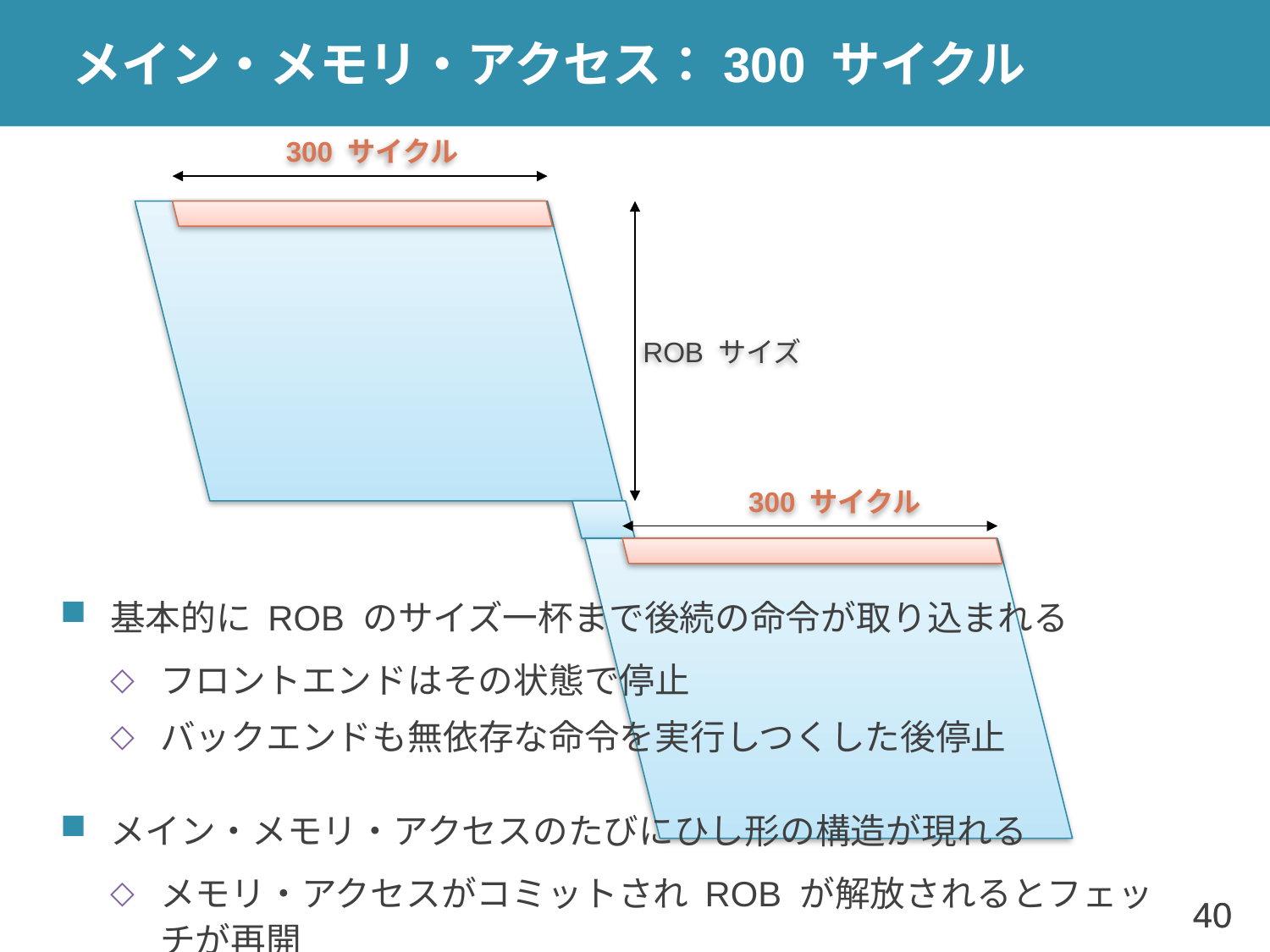

# メイン・メモリ・アクセス：300 サイクル
300 サイクル

ROB サイズ
300 サイクル

基本的に ROB のサイズ一杯まで後続の命令が取り込まれる
フロントエンドはその状態で停止
バックエンドも無依存な命令を実行しつくした後停止
メイン・メモリ・アクセスのたびにひし形の構造が現れる
メモリ・アクセスがコミットされ ROB が解放されるとフェッチが再開